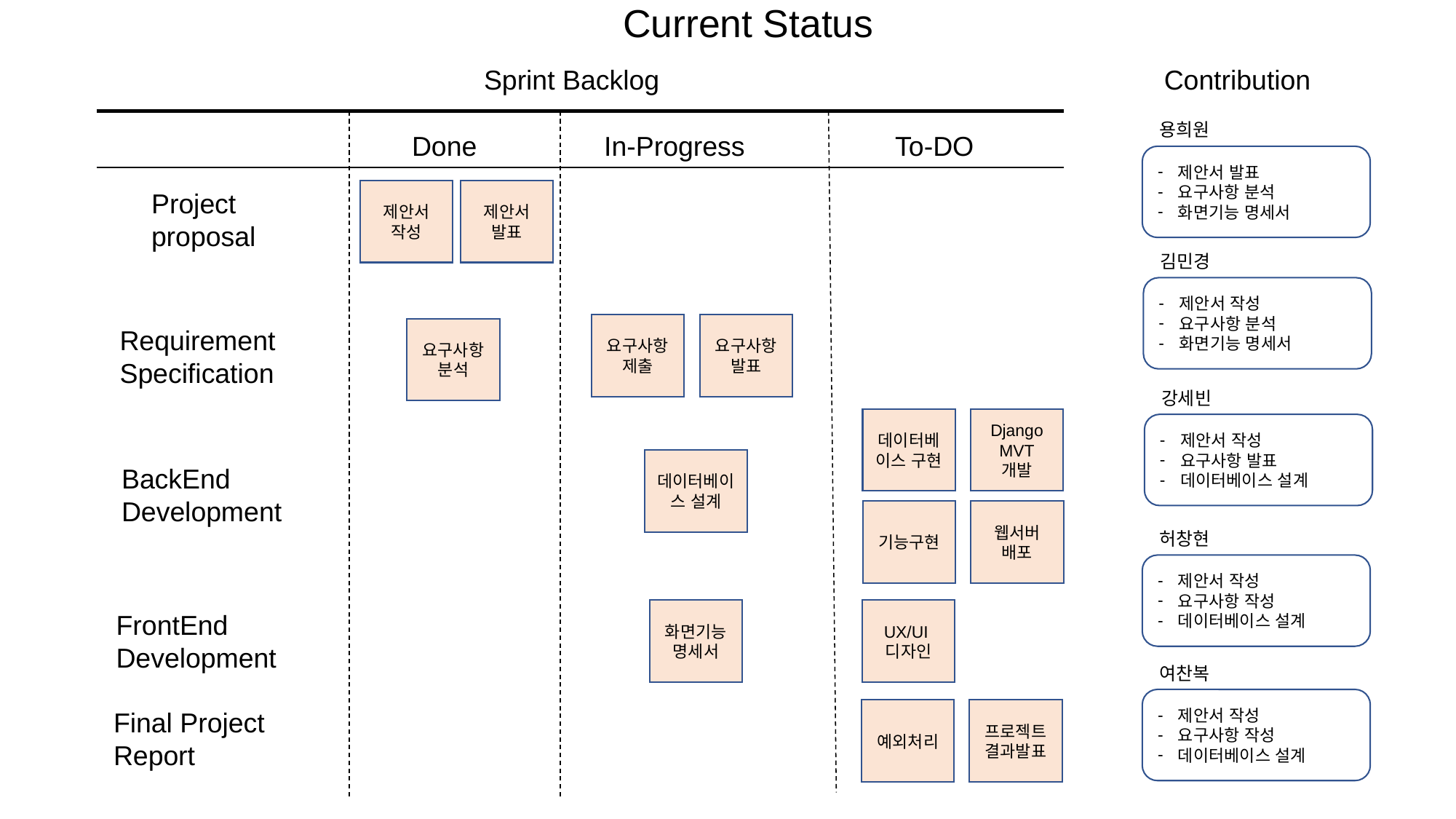

Current Status
Sprint Backlog
Contribution
용희원
Done
In-Progress
To-DO
제안서 발표
요구사항 분석
화면기능 명세서
제안서
발표
제안서
작성
Project proposal
김민경
제안서 작성
요구사항 분석
화면기능 명세서
요구사항 제출
요구사항 발표
Requirement Specification
요구사항 분석
강세빈
Django MVT 개발
데이터베이스 구현
제안서 작성
요구사항 발표
데이터베이스 설계
데이터베이스 설계
BackEnd
Development
기능구현
웹서버 배포
허창현
제안서 작성
요구사항 작성
데이터베이스 설계
화면기능
명세서
UX/UI
디자인
FrontEnd
Development
여찬복
제안서 작성
요구사항 작성
데이터베이스 설계
Final Project Report
예외처리
프로젝트
결과발표